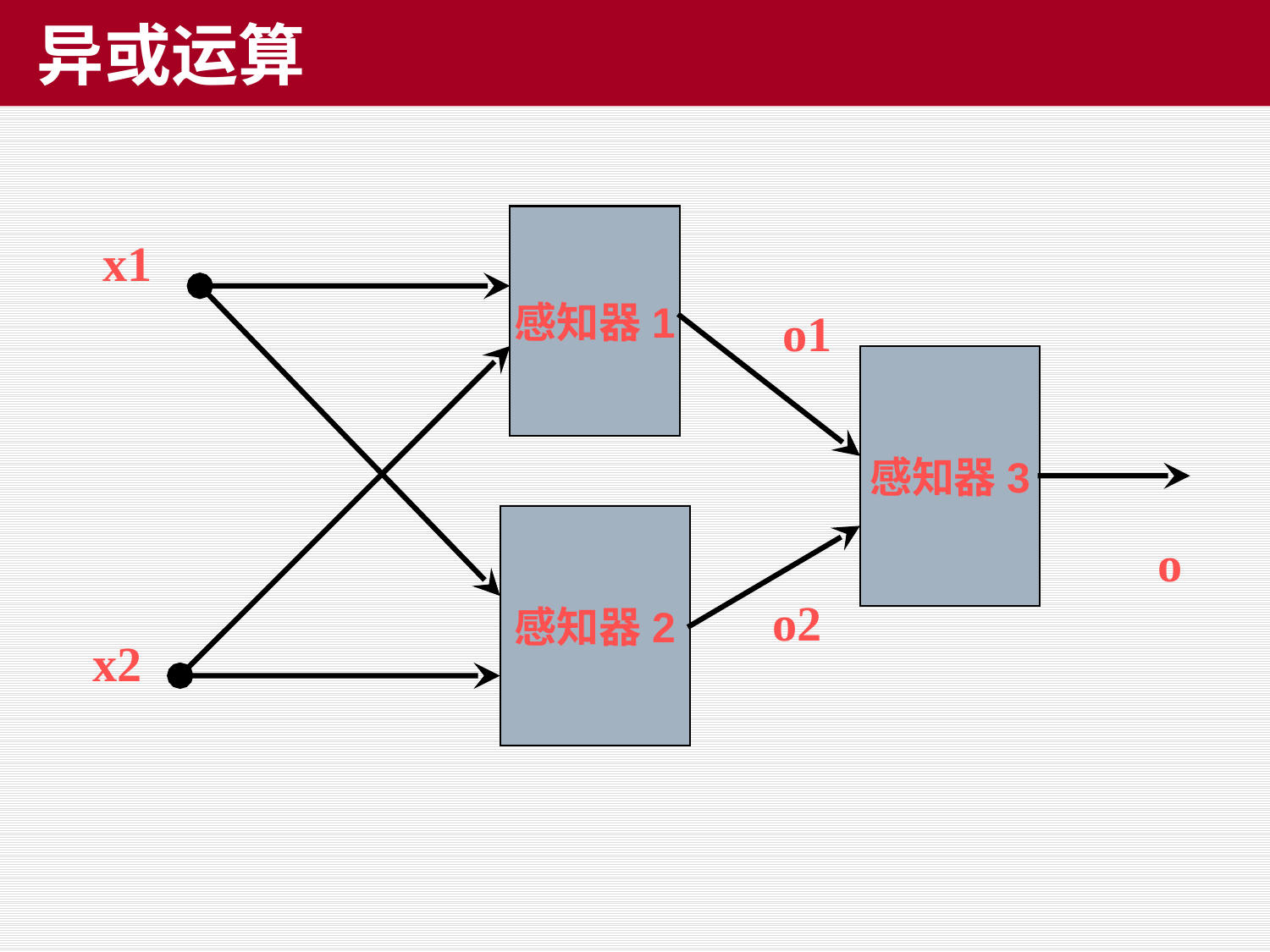

# 异或运算
感知器1
x1

o1

感知器3

感知器2

o2
x2

o